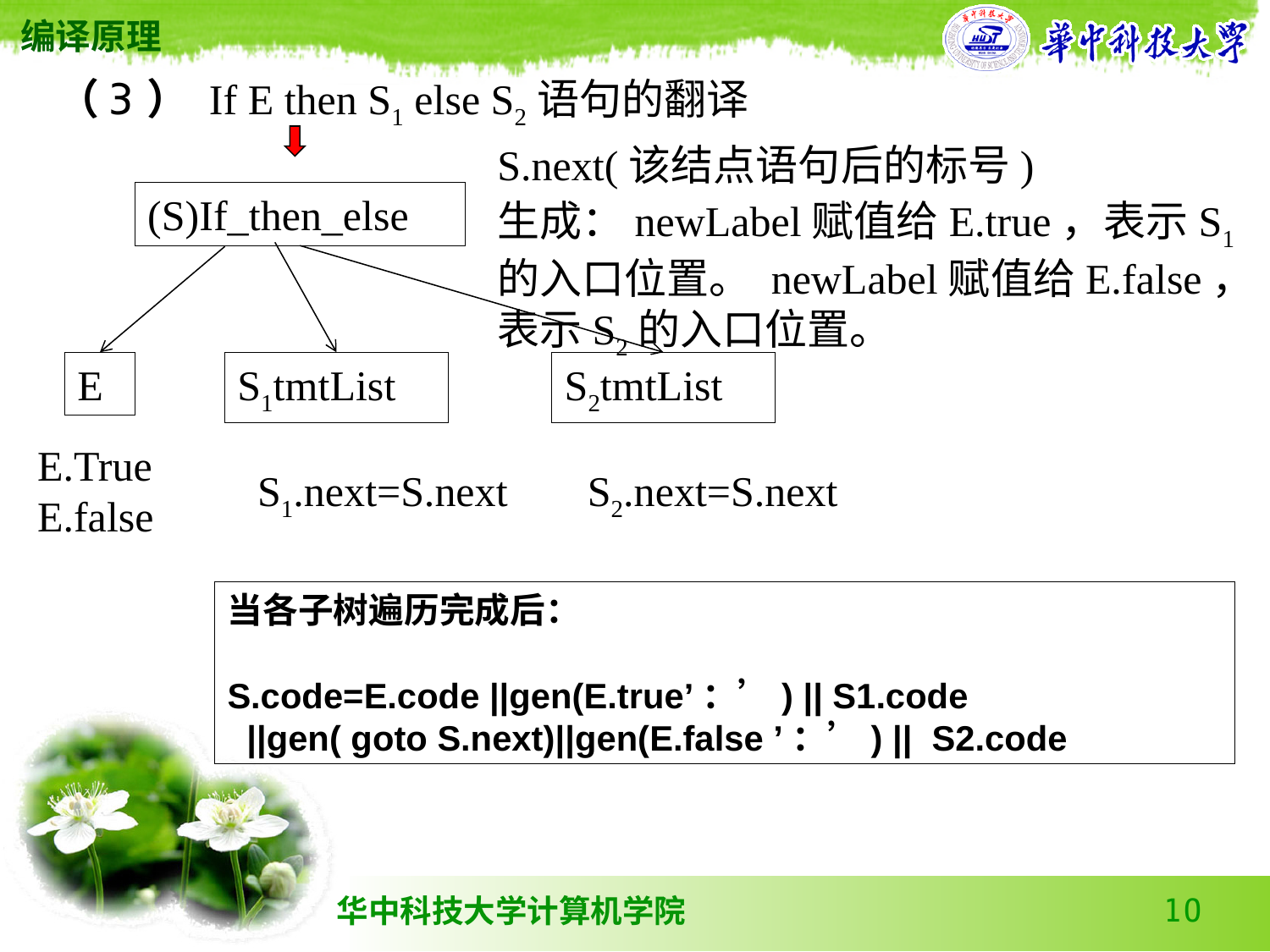

（3） If E then S1 else S2语句的翻译

S.next(该结点语句后的标号)
(S)If_then_else
生成：newLabel赋值给E.true，表示S1的入口位置。 newLabel赋值给E.false，表示S2的入口位置。
E
S1tmtList
S2tmtList
E.True
E.false
S1.next=S.next
S2.next=S.next
当各子树遍历完成后：

S.code=E.code ||gen(E.true’：’) || S1.code
  ||gen( goto S.next)||gen(E.false ’：’) ||  S2.code
10